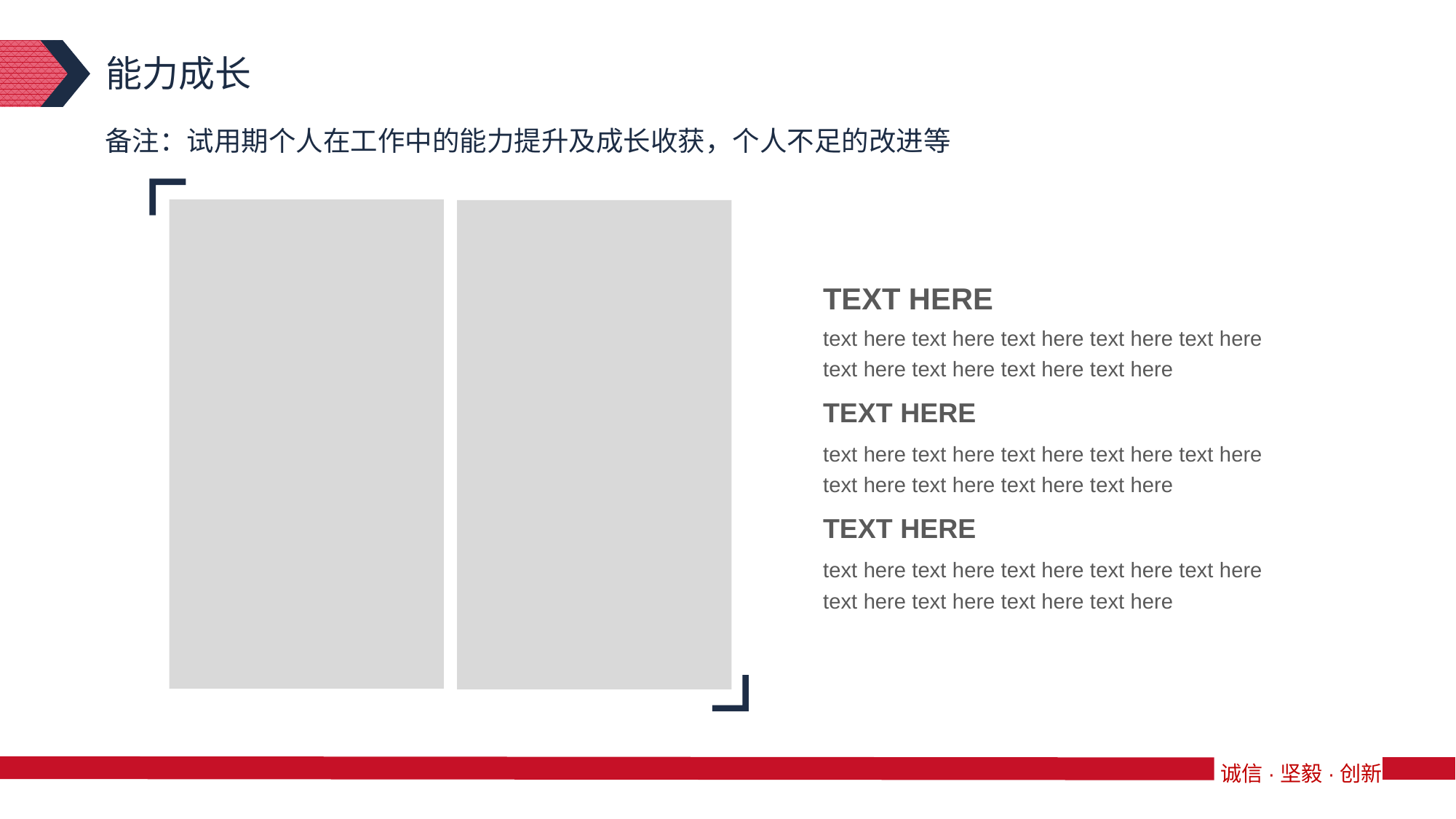

能力成长
备注：试用期个人在工作中的能力提升及成长收获，个人不足的改进等

TEXT HERE
text here text here text here text here text here
text here text here text here text here
TEXT HERE
text here text here text here text here text here
text here text here text here text here
TEXT HERE
text here text here text here text here text here
text here text here text here text here

诚信·坚毅·创新